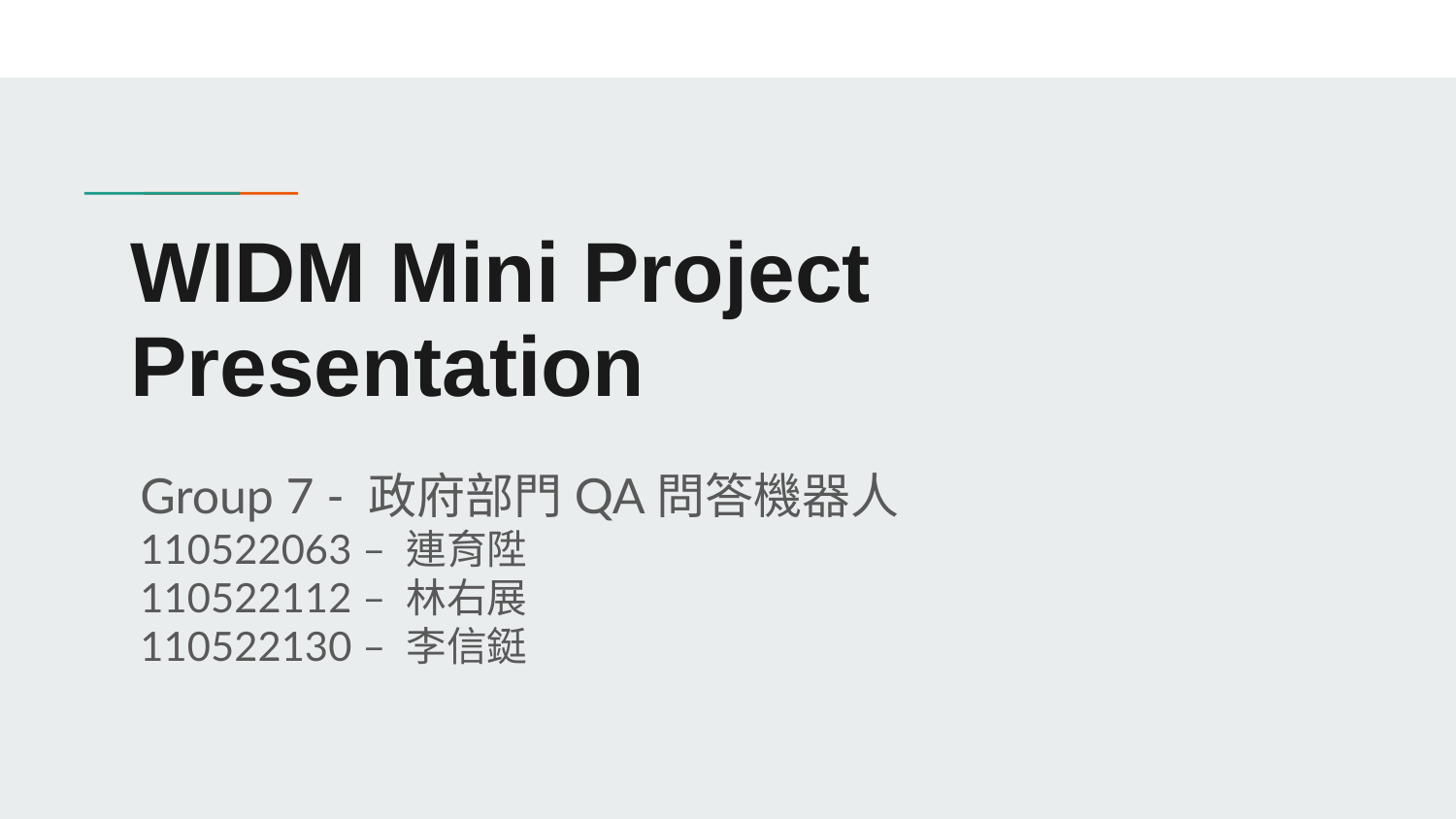

# WIDM Mini Project Presentation
Group 7 - 政府部門QA問答機器人
110522063 – 連育陞
110522112 – 林右展
110522130 – 李信鋌